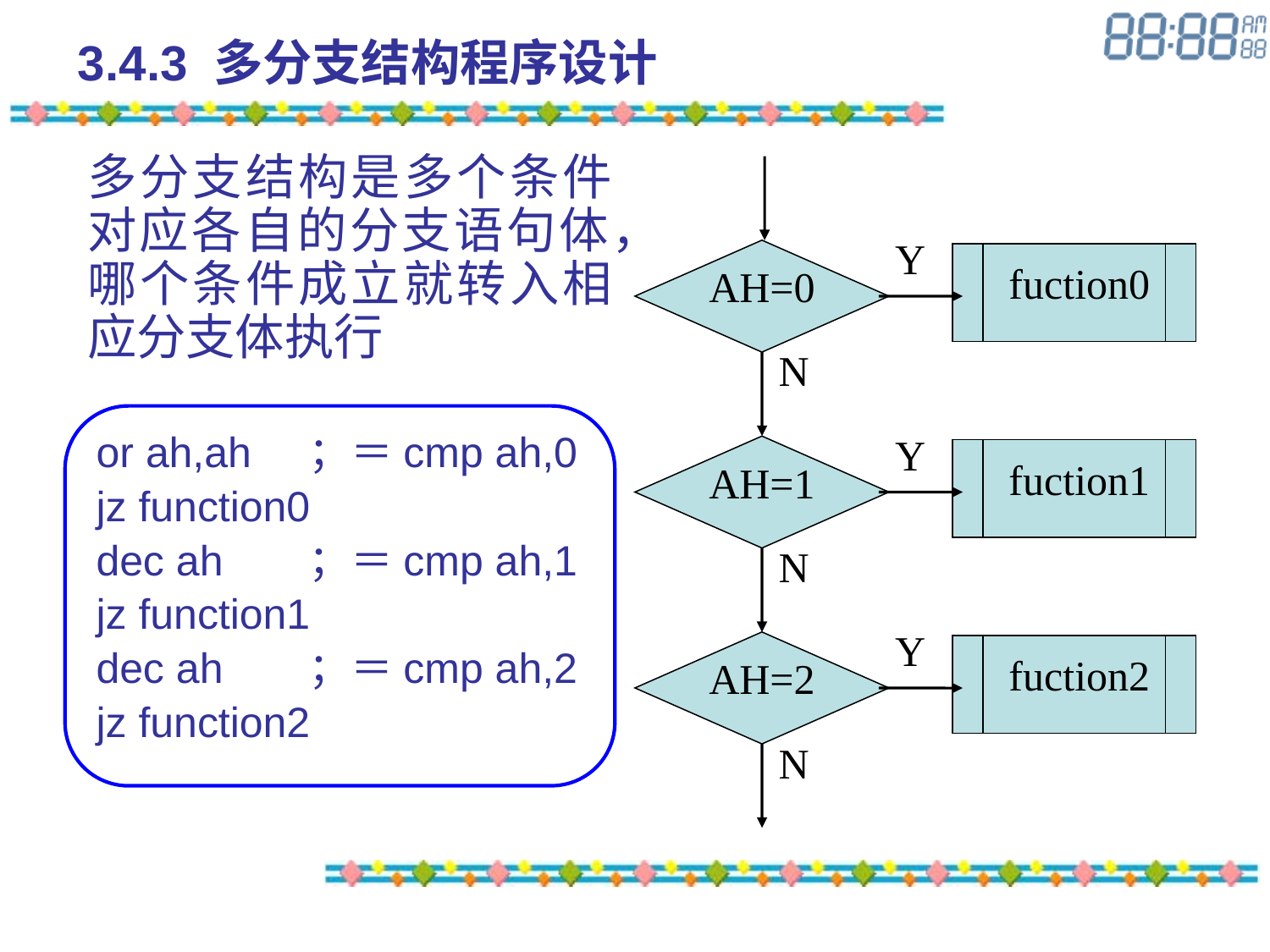

# 3.4.3 多分支结构程序设计
多分支结构是多个条件对应各自的分支语句体，哪个条件成立就转入相应分支体执行

Y

fuction0
AH=0

N

Y

fuction1
AH=1

N

Y

fuction2
AH=2

N

or ah,ah	；＝cmp ah,0
jz function0
dec ah	；＝cmp ah,1
jz function1
dec ah	；＝cmp ah,2
jz function2